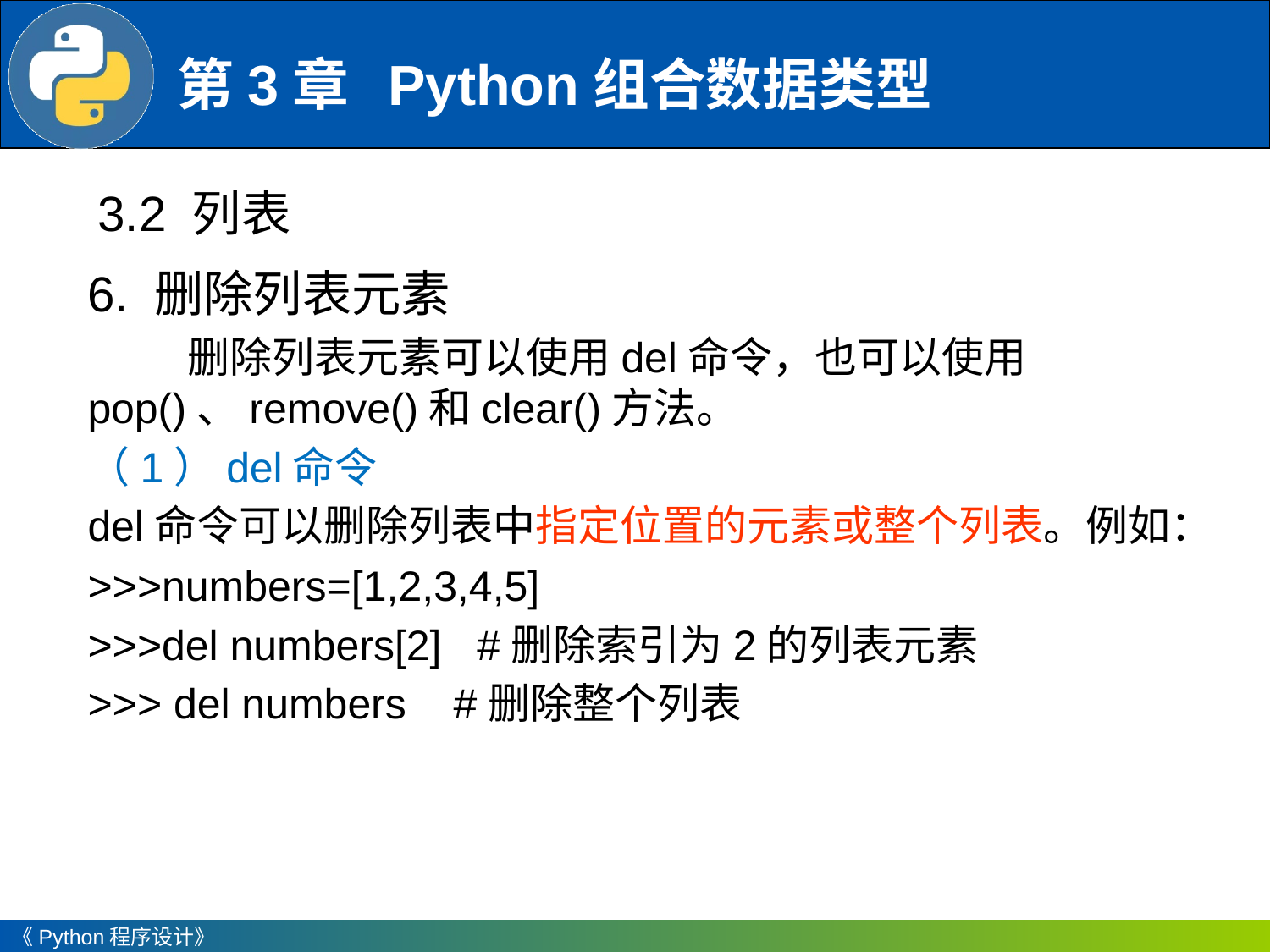

3.2 列表
6. 删除列表元素
删除列表元素可以使用del命令，也可以使用pop()、remove()和clear()方法。
（1）del命令
del命令可以删除列表中指定位置的元素或整个列表。例如：
>>>numbers=[1,2,3,4,5]
>>>del numbers[2]   #删除索引为2的列表元素
>>> del numbers    #删除整个列表